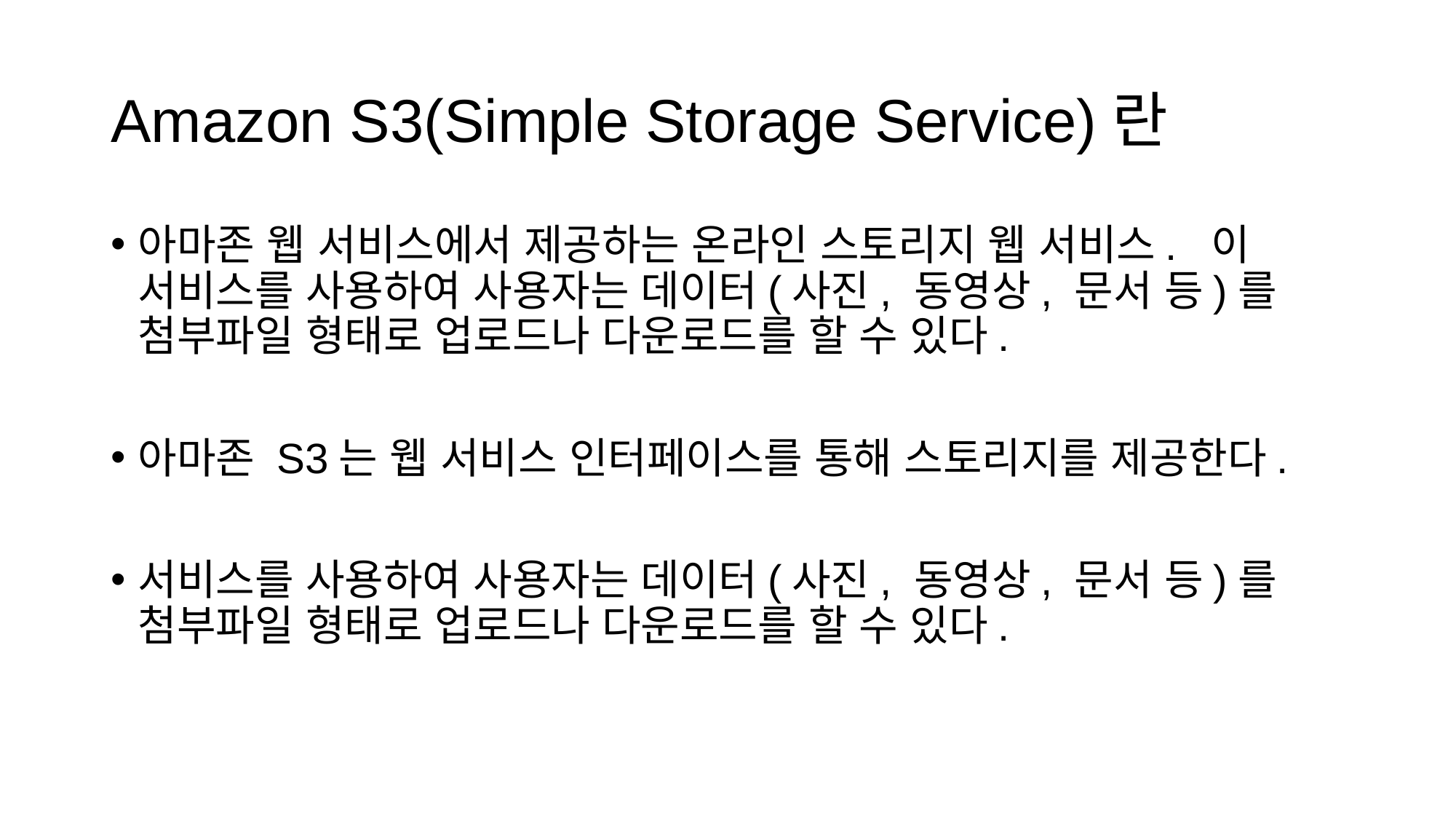

# Amazon S3(Simple Storage Service)란
아마존 웹 서비스에서 제공하는 온라인 스토리지 웹 서비스.  이 서비스를 사용하여 사용자는 데이터(사진, 동영상, 문서 등)를 첨부파일 형태로 업로드나 다운로드를 할 수 있다.

아마존 S3는 웹 서비스 인터페이스를 통해 스토리지를 제공한다.

서비스를 사용하여 사용자는 데이터(사진, 동영상, 문서 등)를 첨부파일 형태로 업로드나 다운로드를 할 수 있다.